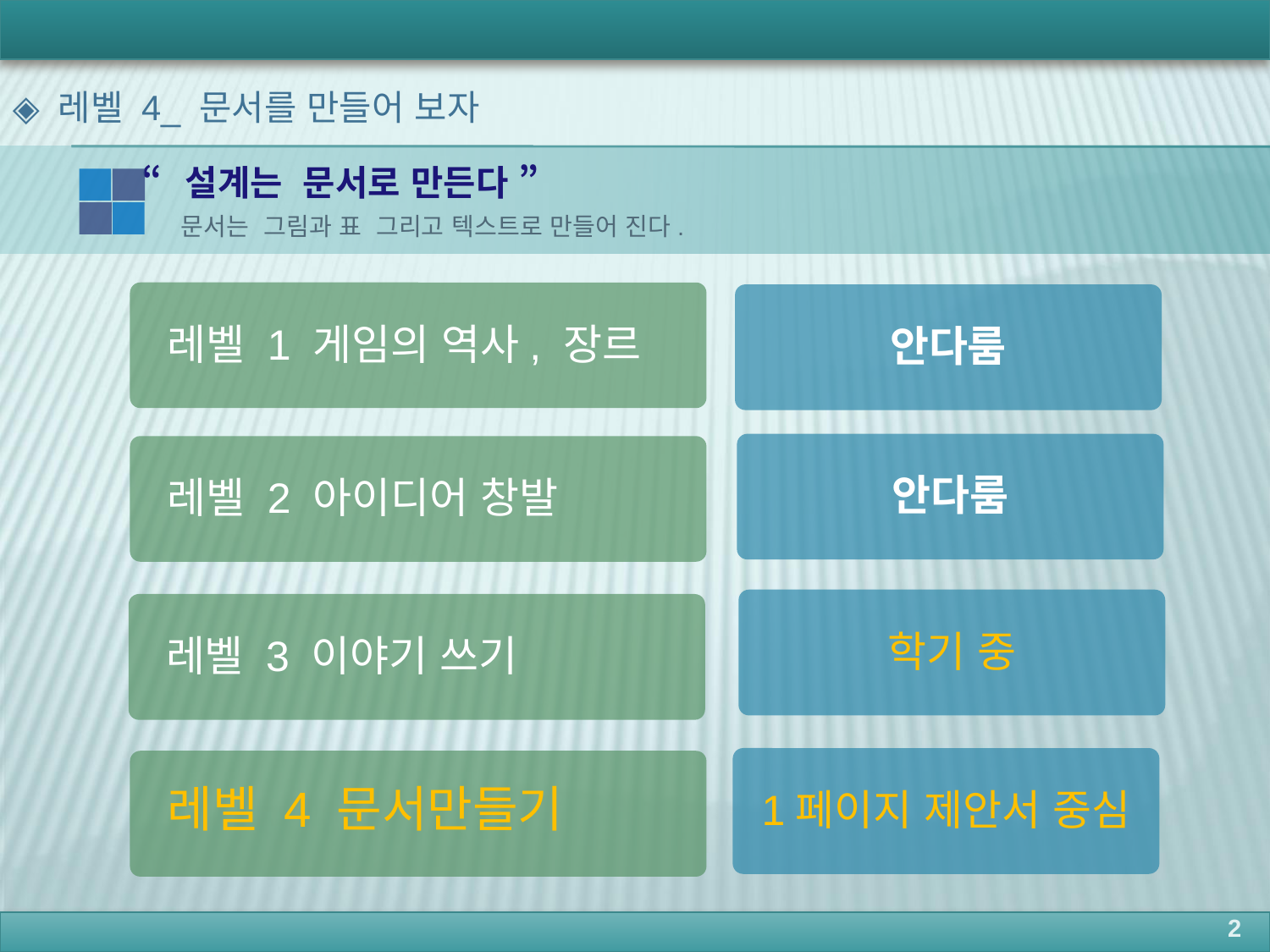

◈ 레벨 4_ 문서를 만들어 보자

“설계는  문서로 만든다 ”

문서는  그림과 표  그리고 텍스트로 만들어 진다.
 레벨 1 게임의 역사, 장르
안다룸
안다룸
 레벨 2 아이디어 창발
학기 중
 레벨 3 이야기 쓰기
1페이지 제안서 중심
 레벨 4 문서만들기
2